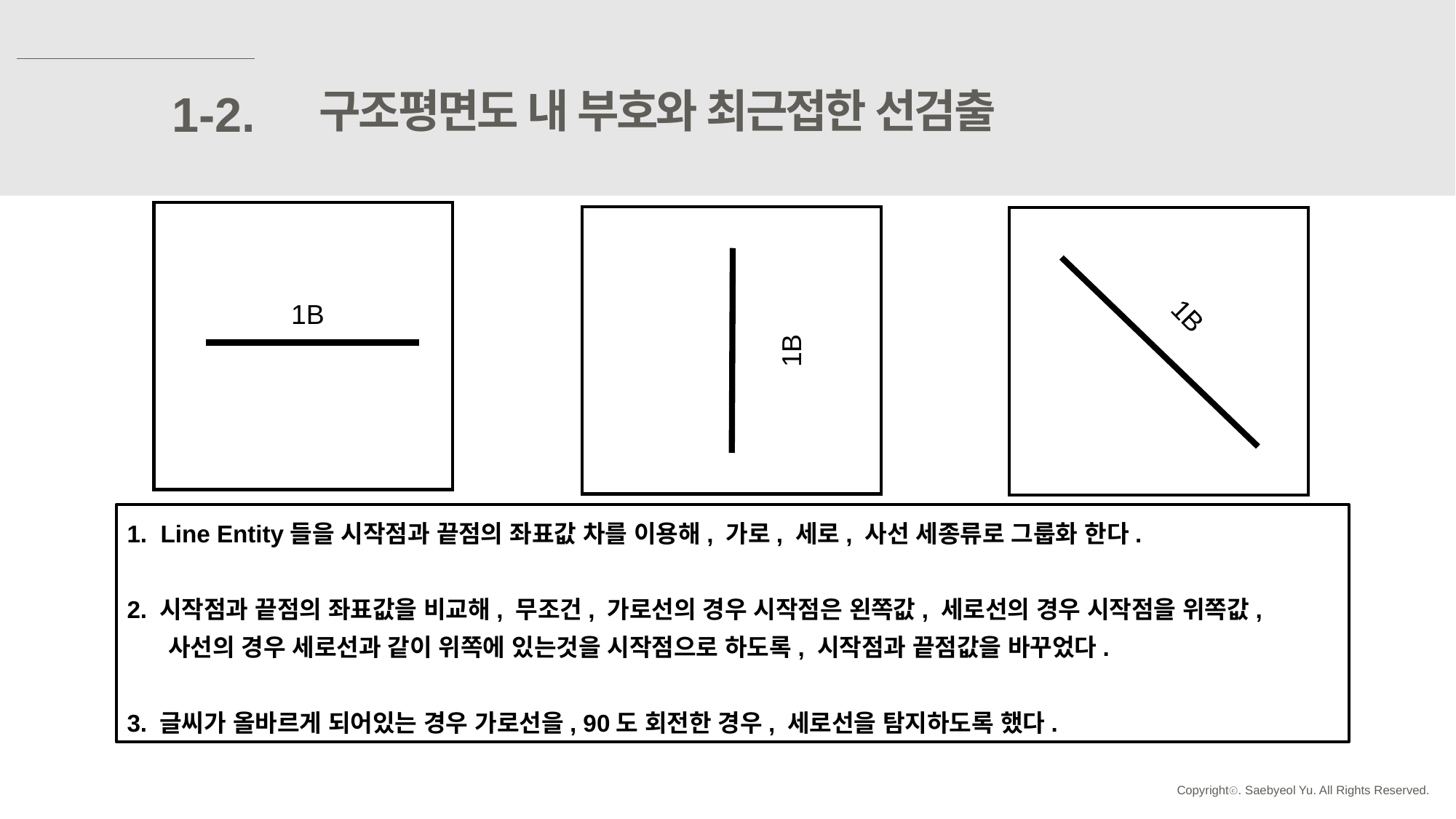

구조평면도 내 부호와 최근접한 선검출
1-2.

1B
1B
1B
1.  Line Entity들을 시작점과 끝점의 좌표값 차를 이용해, 가로, 세로, 사선 세종류로 그룹화 한다.

2. 시작점과 끝점의 좌표값을 비교해, 무조건, 가로선의 경우 시작점은 왼쪽값, 세로선의 경우 시작점을 위쪽값, 사선의 경우 세로선과 같이 위쪽에 있는것을 시작점으로 하도록, 시작점과 끝점값을 바꾸었다.

3. 글씨가 올바르게 되어있는 경우 가로선을, 90도 회전한 경우, 세로선을 탐지하도록 했다.